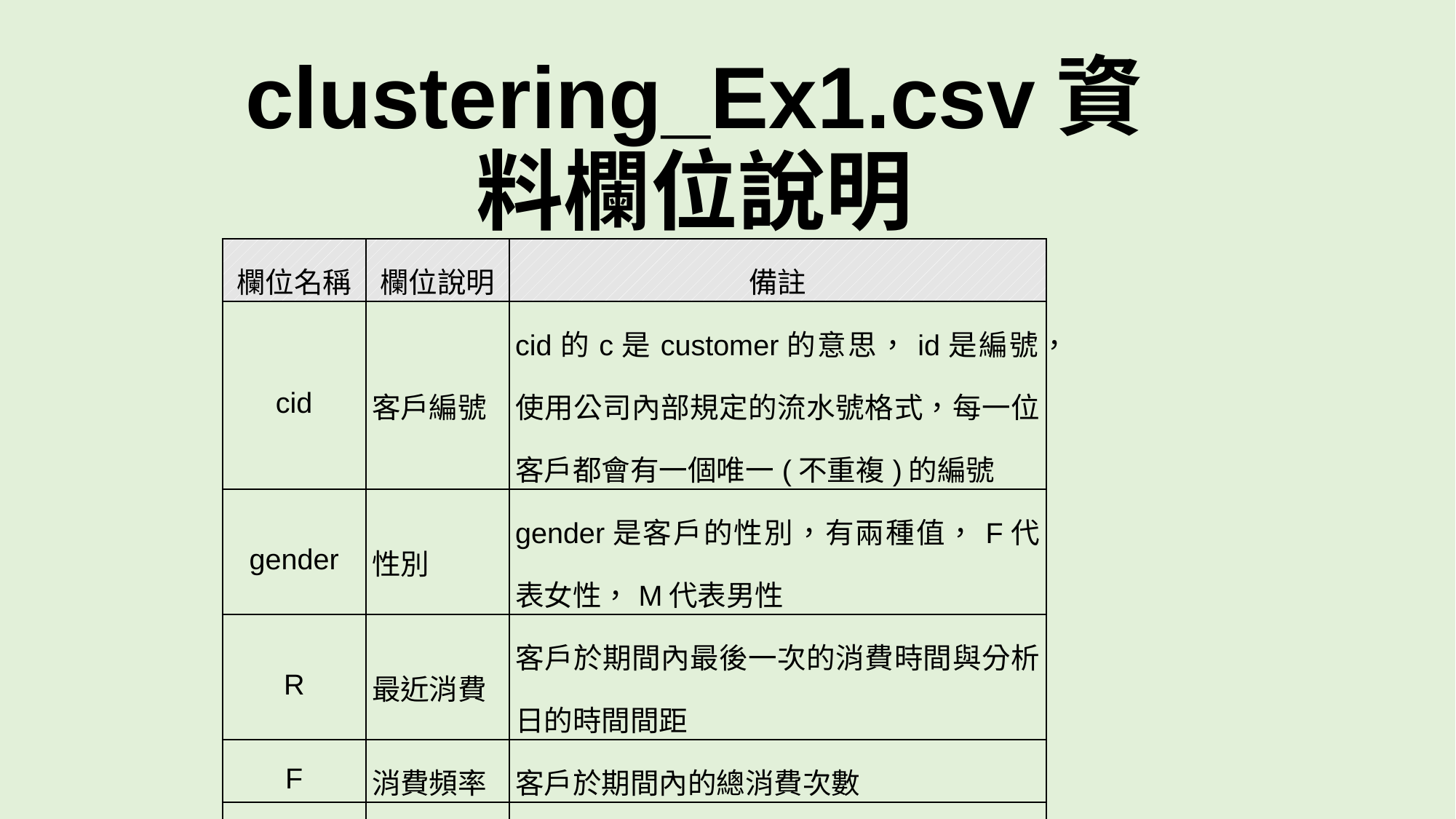

# clustering_Ex1.csv資料欄位說明
| 欄位名稱 | 欄位說明 | 備註 |
| --- | --- | --- |
| cid | 客戶編號 | cid的c是customer的意思，id是編號，使用公司內部規定的流水號格式，每一位客戶都會有一個唯一(不重複)的編號 |
| gender | 性別 | gender是客戶的性別，有兩種值，F代表女性，M代表男性 |
| R | 最近消費 | 客戶於期間內最後一次的消費時間與分析日的時間間距 |
| F | 消費頻率 | 客戶於期間內的總消費次數 |
| M | 消費金額 | 客戶於期間內的總消費金額 |